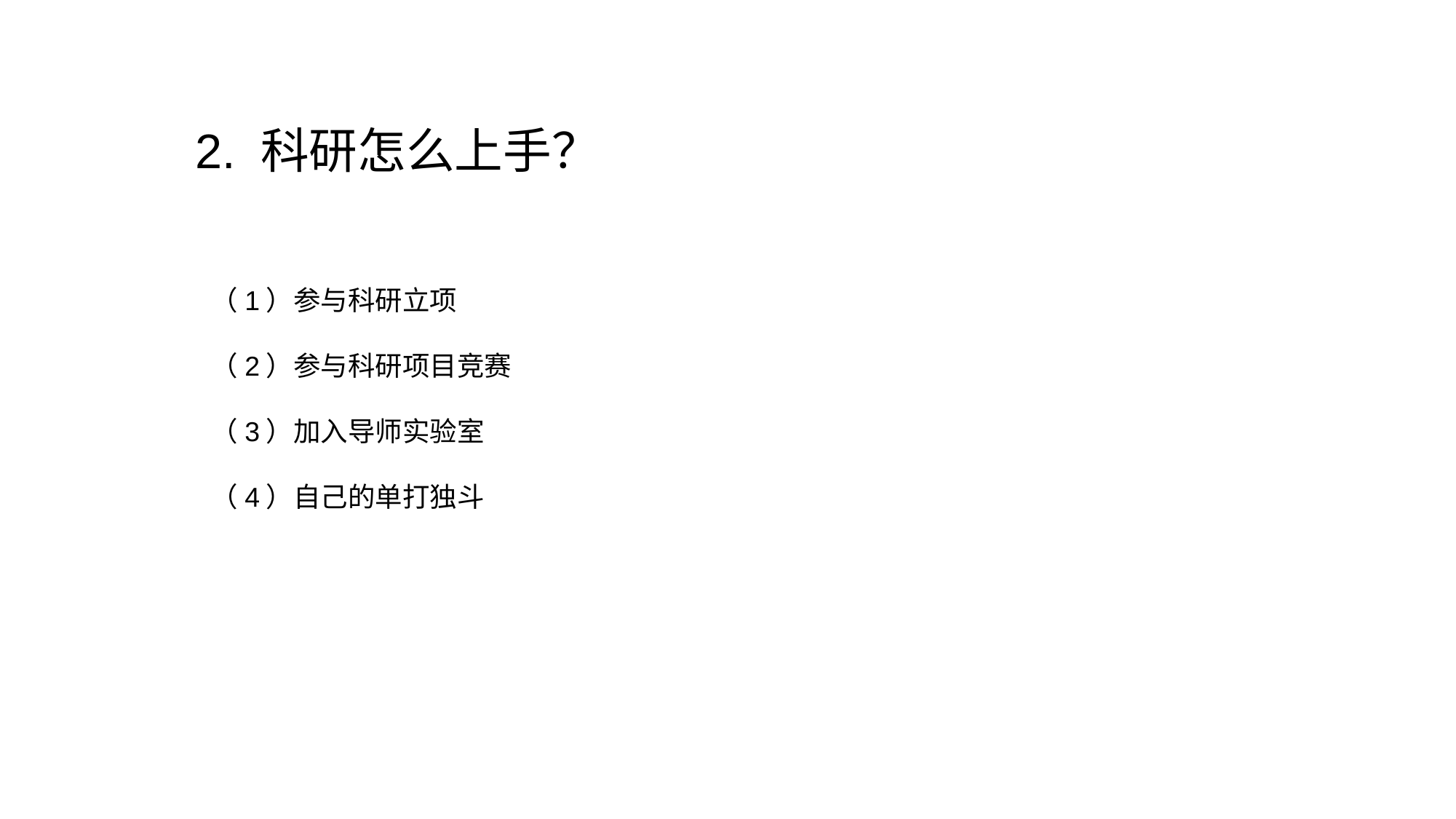

2. 科研怎么上手？
（1）参与科研立项

（2）参与科研项目竞赛

（3）加入导师实验室

（4）自己的单打独斗